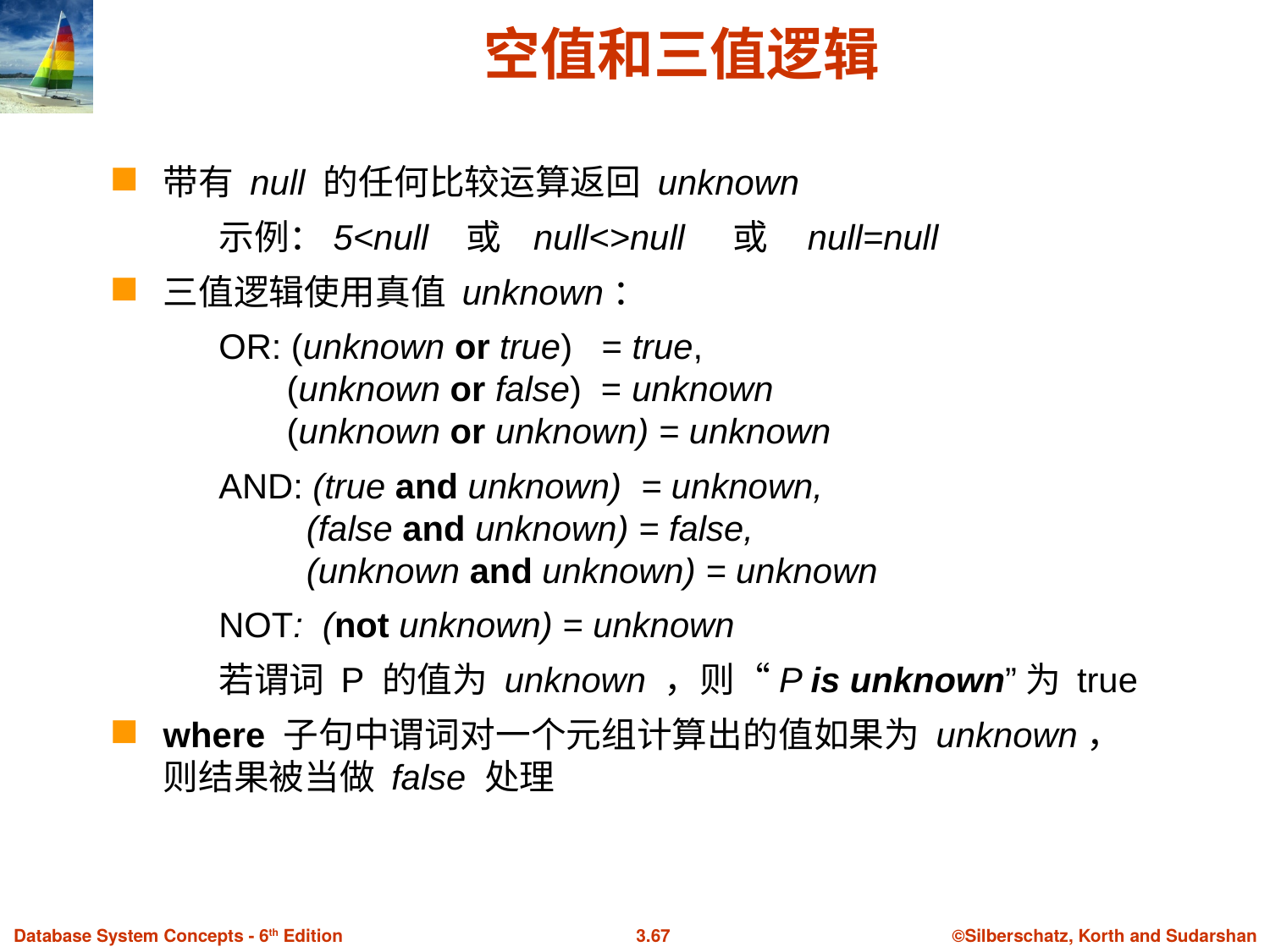

# 空值和三值逻辑
带有 null 的任何比较运算返回 unknown
示例：5<null   或   null<>null    或    null=null
三值逻辑使用真值 unknown：
OR: (unknown or true)   = true,
       (unknown or false)  = unknown
       (unknown or unknown) = unknown
AND: (true and unknown)  = unknown,
         (false and unknown) = false,
         (unknown and unknown) = unknown
NOT:  (not unknown) = unknown
若谓词 P 的值为 unknown ，则“P is unknown”为 true
where 子句中谓词对一个元组计算出的值如果为 unknown，则结果被当做 false 处理